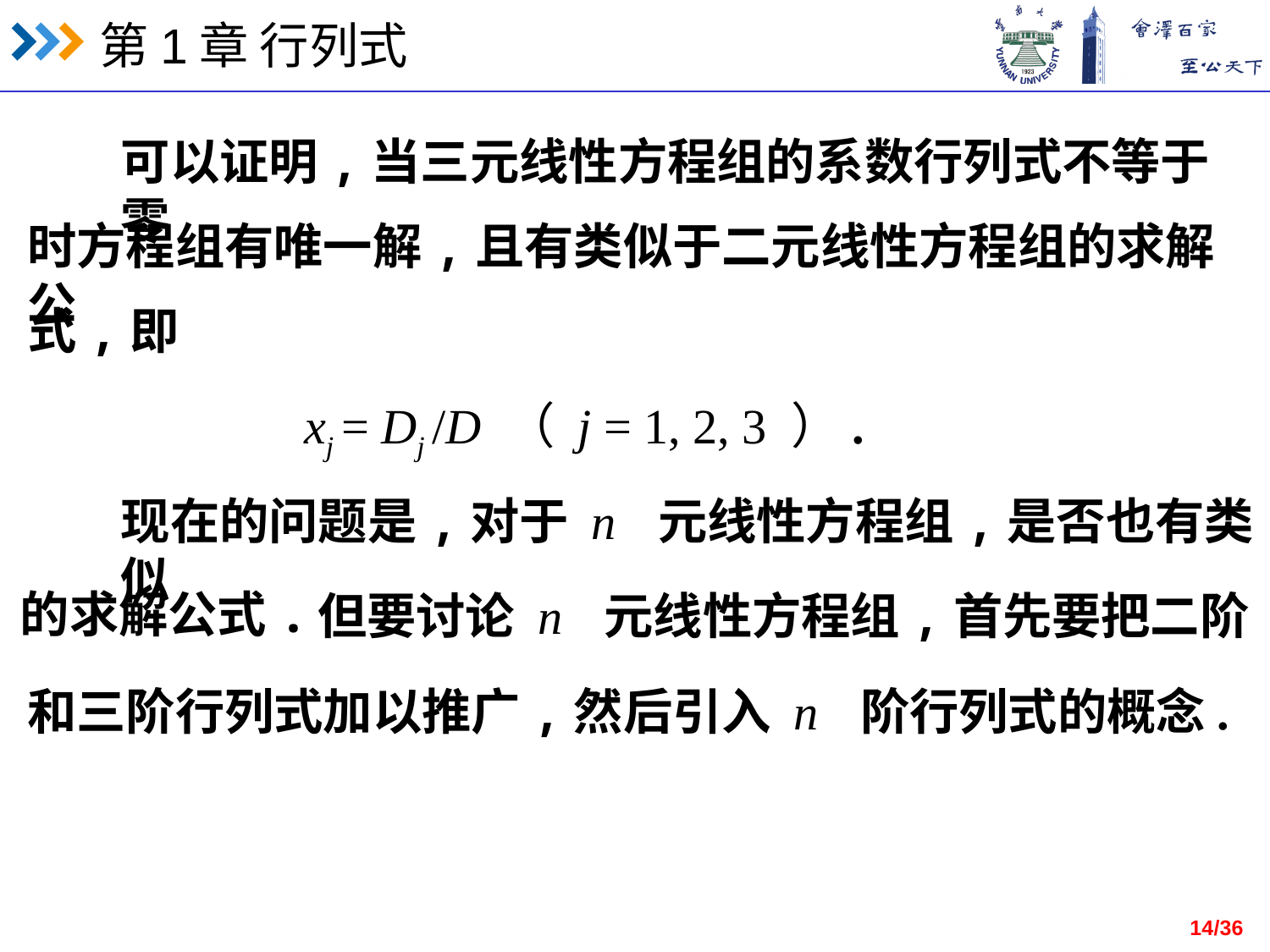

可以证明,当三元线性方程组的系数行列式不等于零
时方程组有唯一解,且有类似于二元线性方程组的求解公
式,即
                xj = Dj /D （ j = 1, 2, 3 ）.
现在的问题是,对于 n 元线性方程组,是否也有类似
的求解公式.
但要讨论 n 元线性方程组,首先要把二阶
和三阶行列式加以推广,然后引入 n 阶行列式的概念.